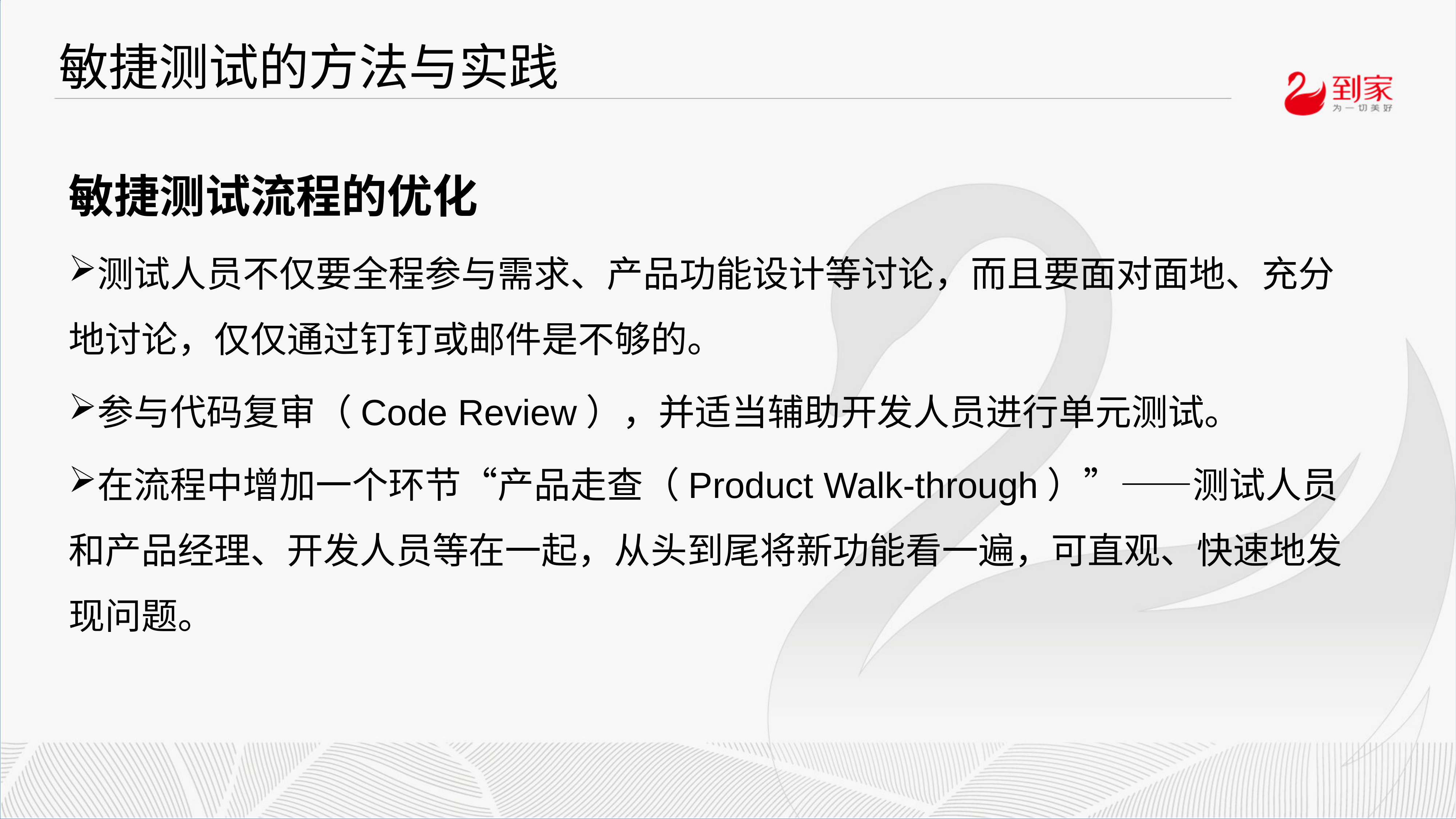

# 敏捷测试的方法与实践
敏捷测试流程的优化
测试人员不仅要全程参与需求、产品功能设计等讨论，而且要面对面地、充分地讨论，仅仅通过钉钉或邮件是不够的。
参与代码复审（Code Review），并适当辅助开发人员进行单元测试。
在流程中增加一个环节“产品走查（Product Walk-through）”——测试人员和产品经理、开发人员等在一起，从头到尾将新功能看一遍，可直观、快速地发现问题。